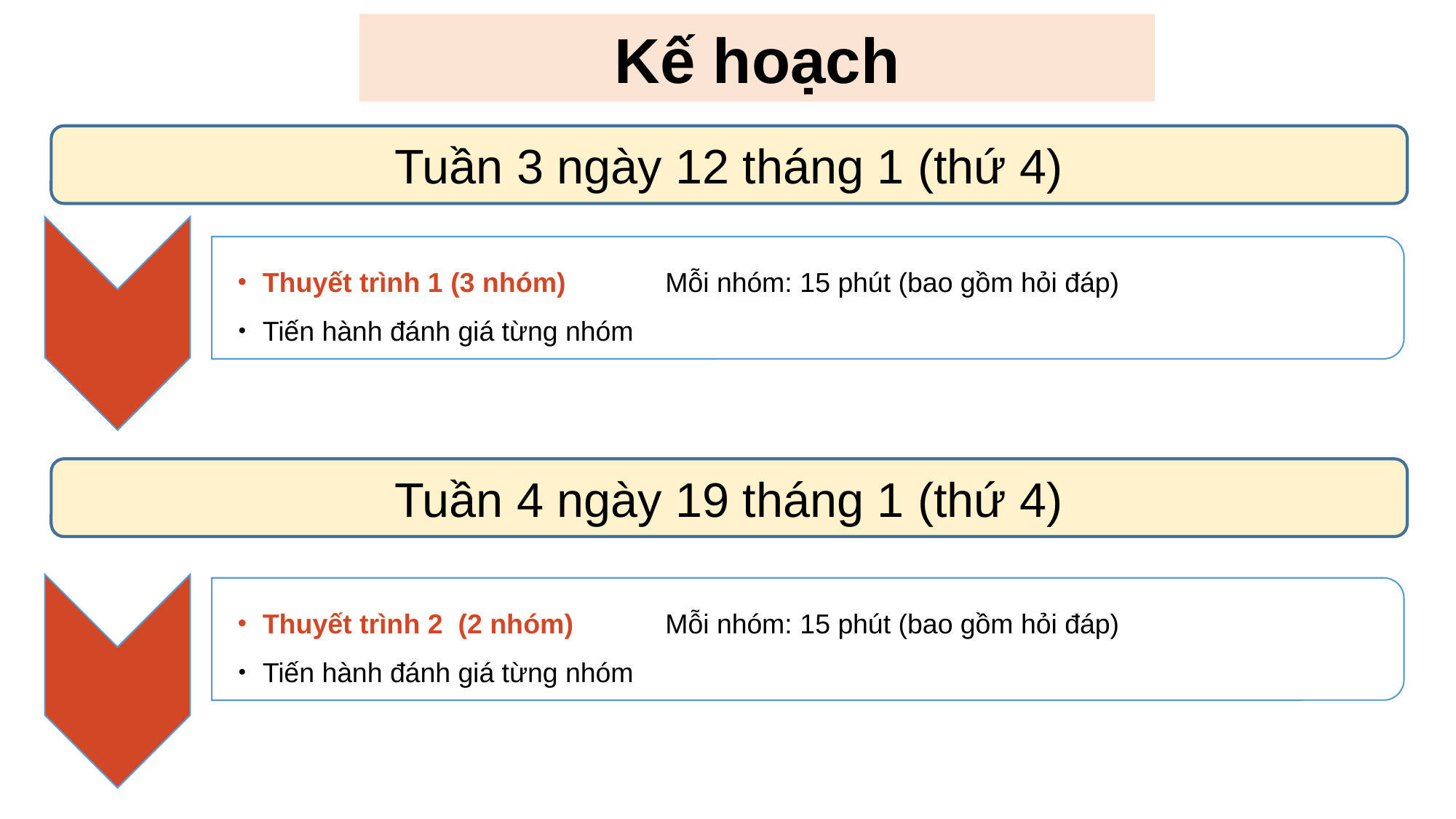

Kế hoạch
Tuần 3 ngày 12 tháng 1 (thứ 4)

・Thuyết trình 1 (3 nhóm) 	Mỗi nhóm: 15 phút (bao gồm hỏi đáp)
・Tiến hành đánh giá từng nhóm

Tuần 4 ngày 19 tháng 1 (thứ 4)

・Thuyết trình 2  (2 nhóm) 	Mỗi nhóm: 15 phút (bao gồm hỏi đáp)
・Tiến hành đánh giá từng nhóm